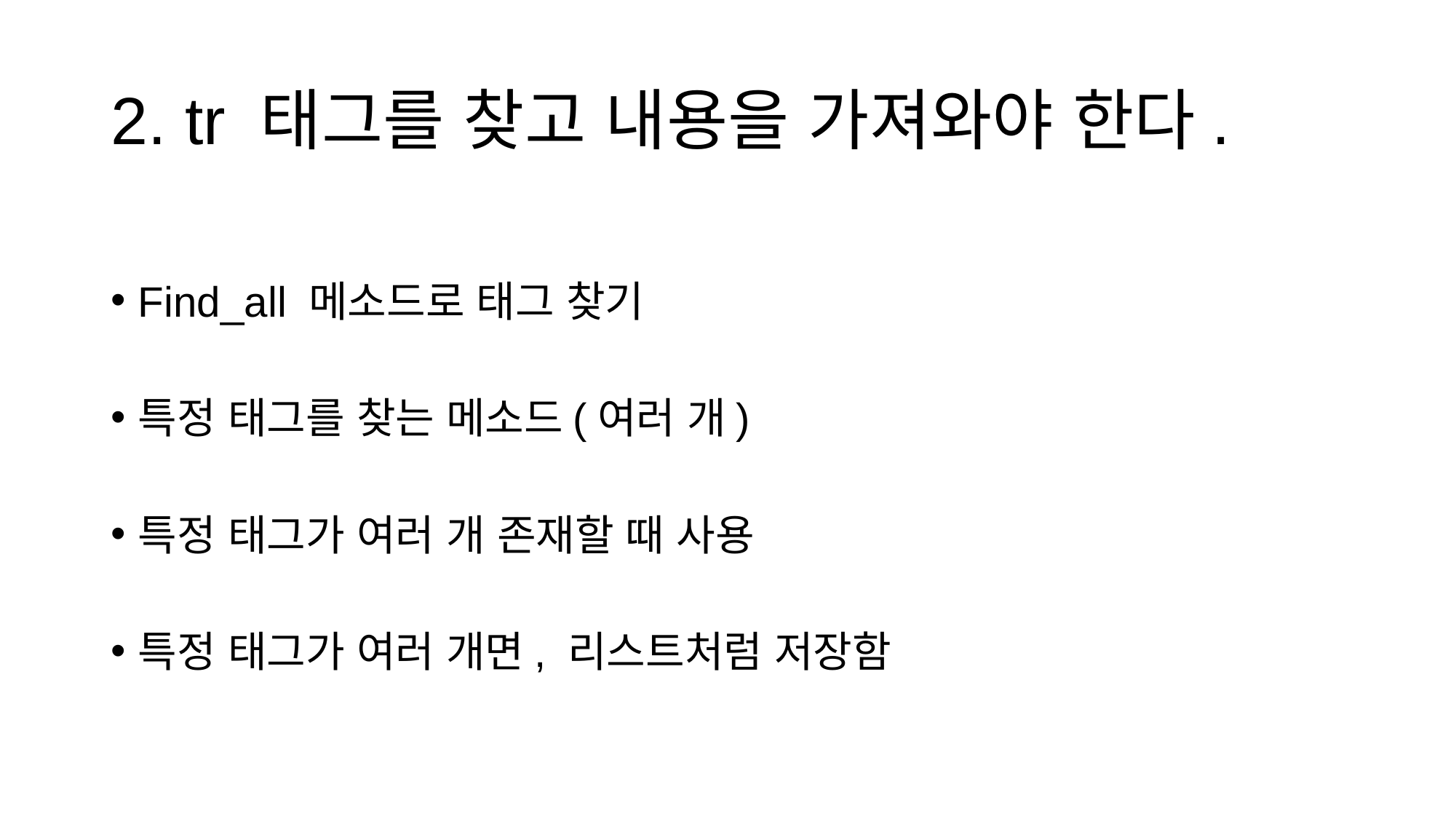

# 2. tr 태그를 찾고 내용을 가져와야 한다.
Find_all 메소드로 태그 찾기
특정 태그를 찾는 메소드(여러 개)
특정 태그가 여러 개 존재할 때 사용
특정 태그가 여러 개면, 리스트처럼 저장함